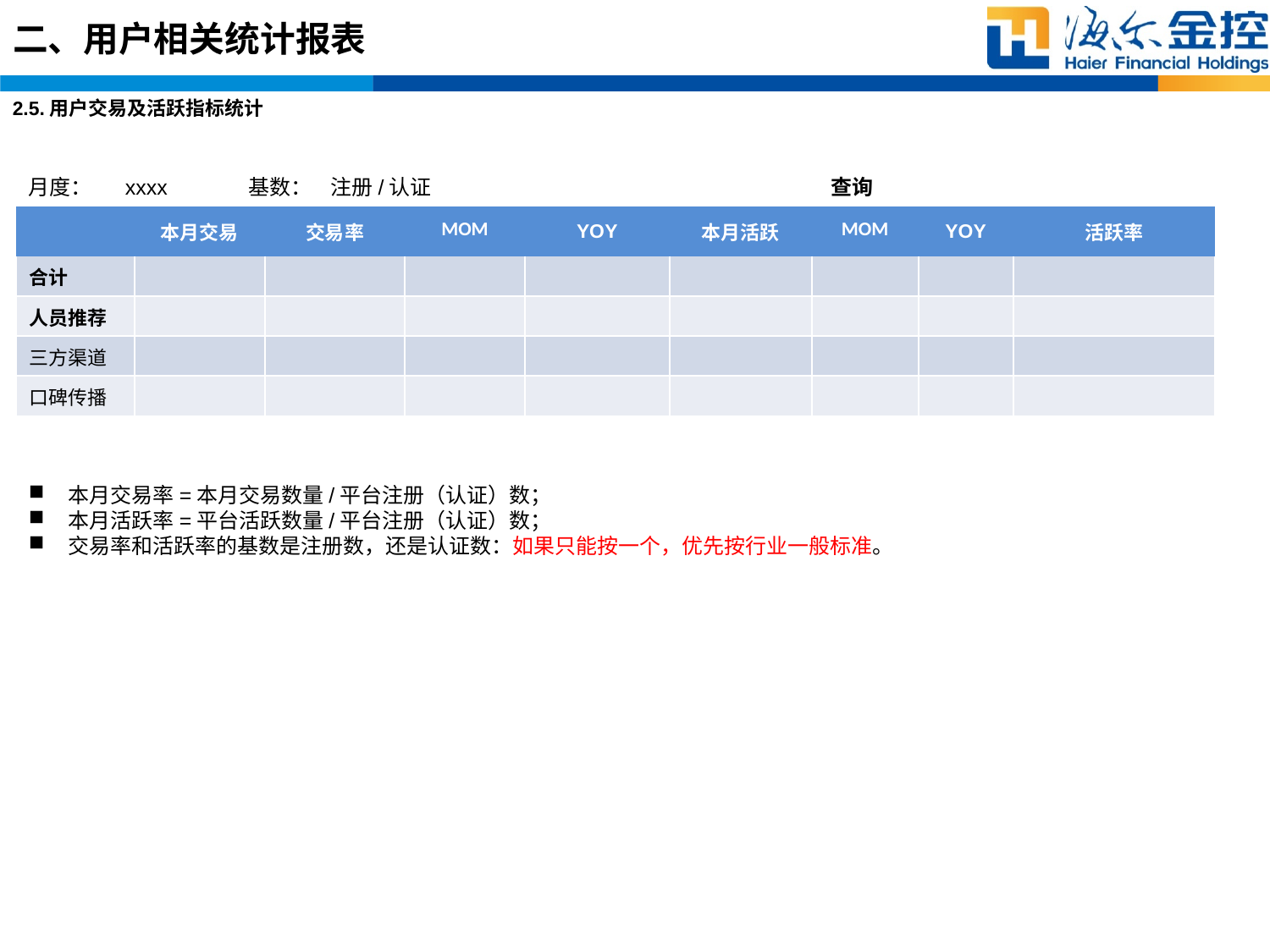

# 二、用户相关统计报表
2.5.用户交易及活跃指标统计
查询
月度：      xxxx
基数：    注册/认证
|  | 本月交易 | 交易率 | MOM | YOY | 本月活跃 | MOM | YOY | 活跃率 |
| --- | --- | --- | --- | --- | --- | --- | --- | --- |
| 合计 |  |  |  |  |  |  |  |  |
| 人员推荐 |  |  |  |  |  |  |  |  |
| 三方渠道 |  |  |  |  |  |  |  |  |
| 口碑传播 |  |  |  |  |  |  |  |  |
本月交易率=本月交易数量/平台注册（认证）数；
本月活跃率=平台活跃数量/平台注册（认证）数；
交易率和活跃率的基数是注册数，还是认证数：如果只能按一个，优先按行业一般标准。